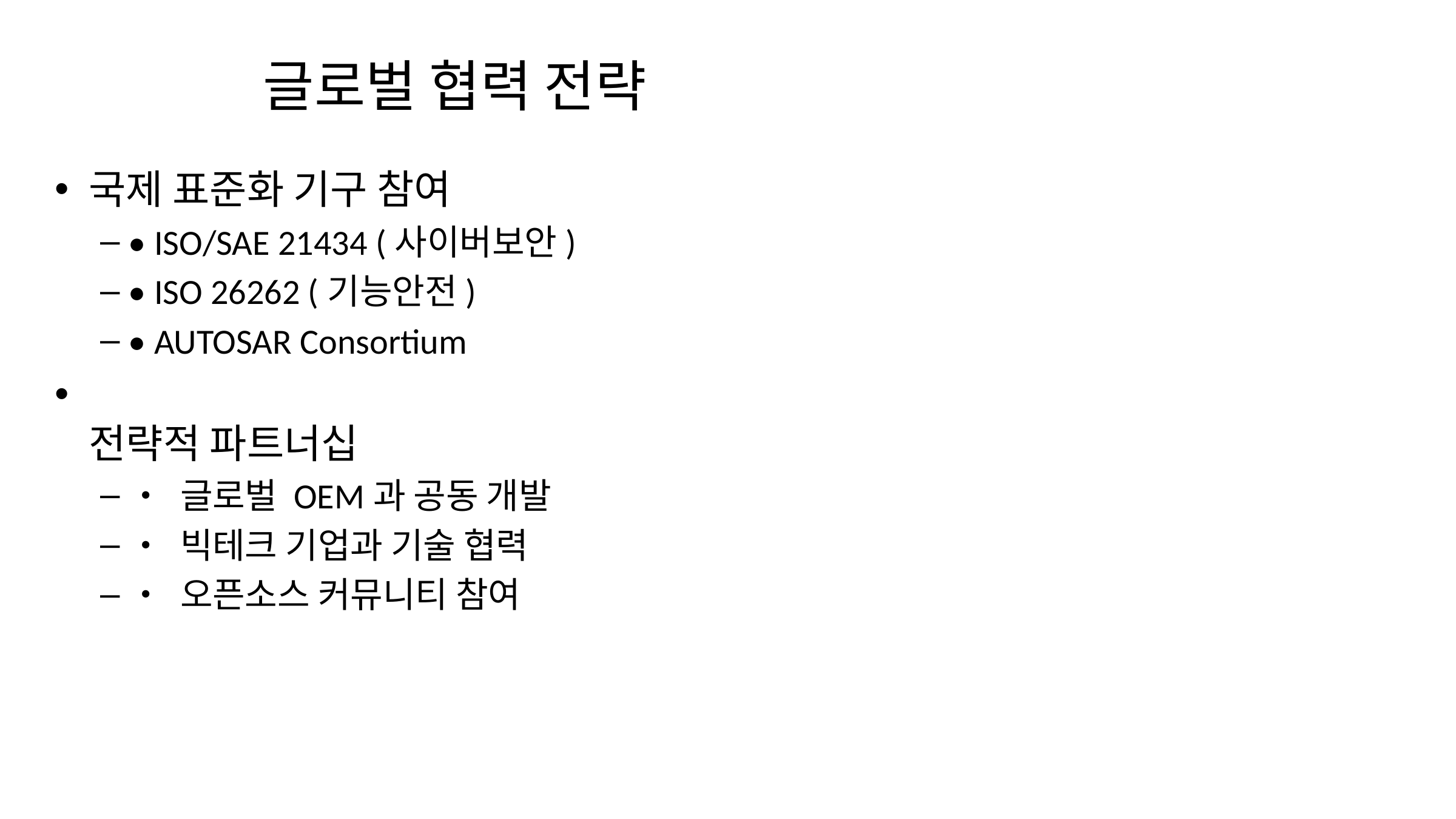

# 글로벌 협력 전략
국제 표준화 기구 참여
• ISO/SAE 21434 (사이버보안)
• ISO 26262 (기능안전)
• AUTOSAR Consortium
전략적 파트너십
• 글로벌 OEM과 공동 개발
• 빅테크 기업과 기술 협력
• 오픈소스 커뮤니티 참여